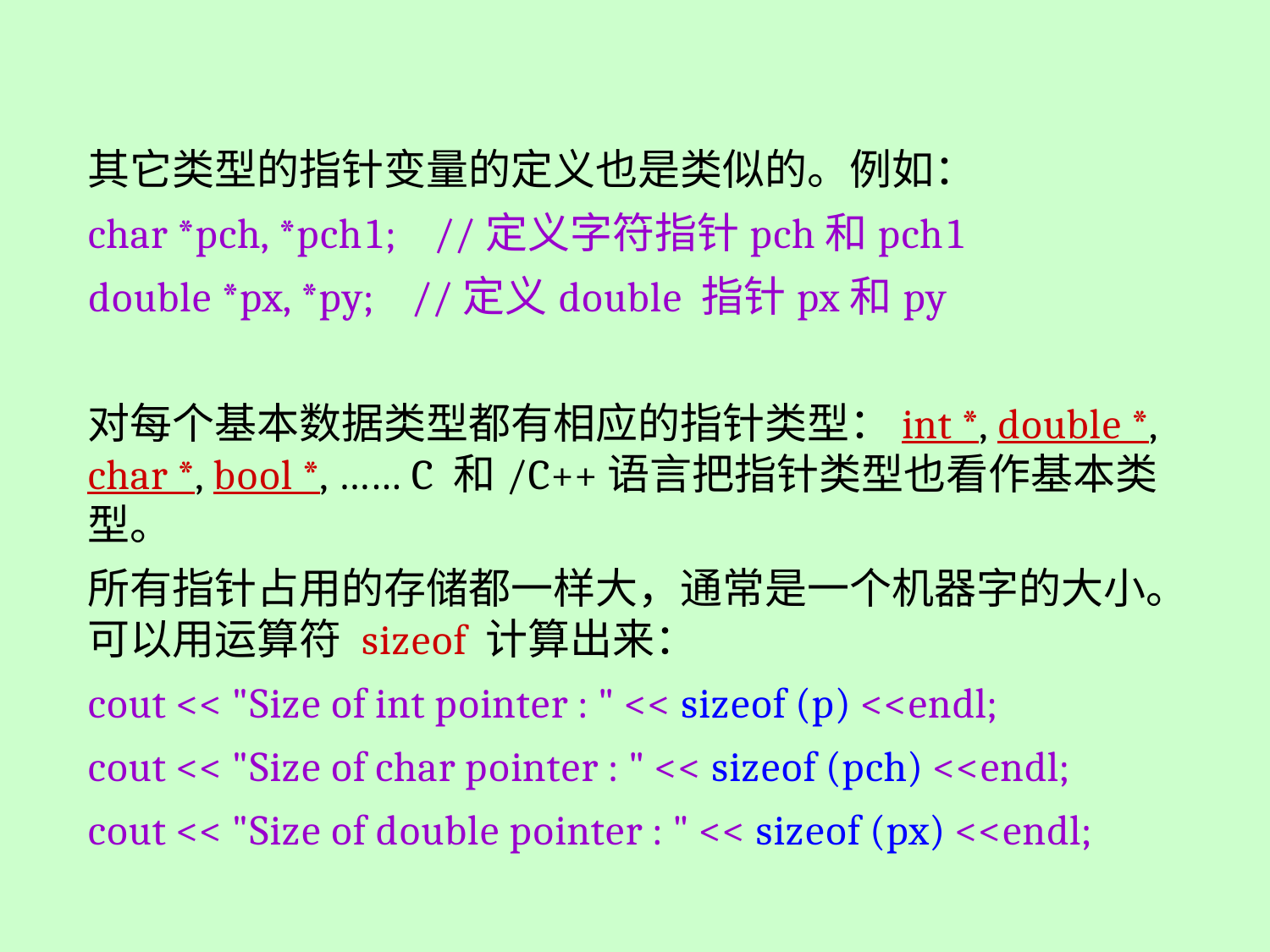

其它类型的指针变量的定义也是类似的。例如：
char *pch, *pch1;    //定义字符指针pch和pch1
double *px, *py;    //定义double 指针px和py

对每个基本数据类型都有相应的指针类型：int *, double *, char *, bool *, …… C 和/C++语言把指针类型也看作基本类型。
所有指针占用的存储都一样大，通常是一个机器字的大小。可以用运算符 sizeof 计算出来：
cout << "Size of int pointer : " << sizeof (p) <<endl;
cout << "Size of char pointer : " << sizeof (pch) <<endl;
cout << "Size of double pointer : " << sizeof (px) <<endl;
15